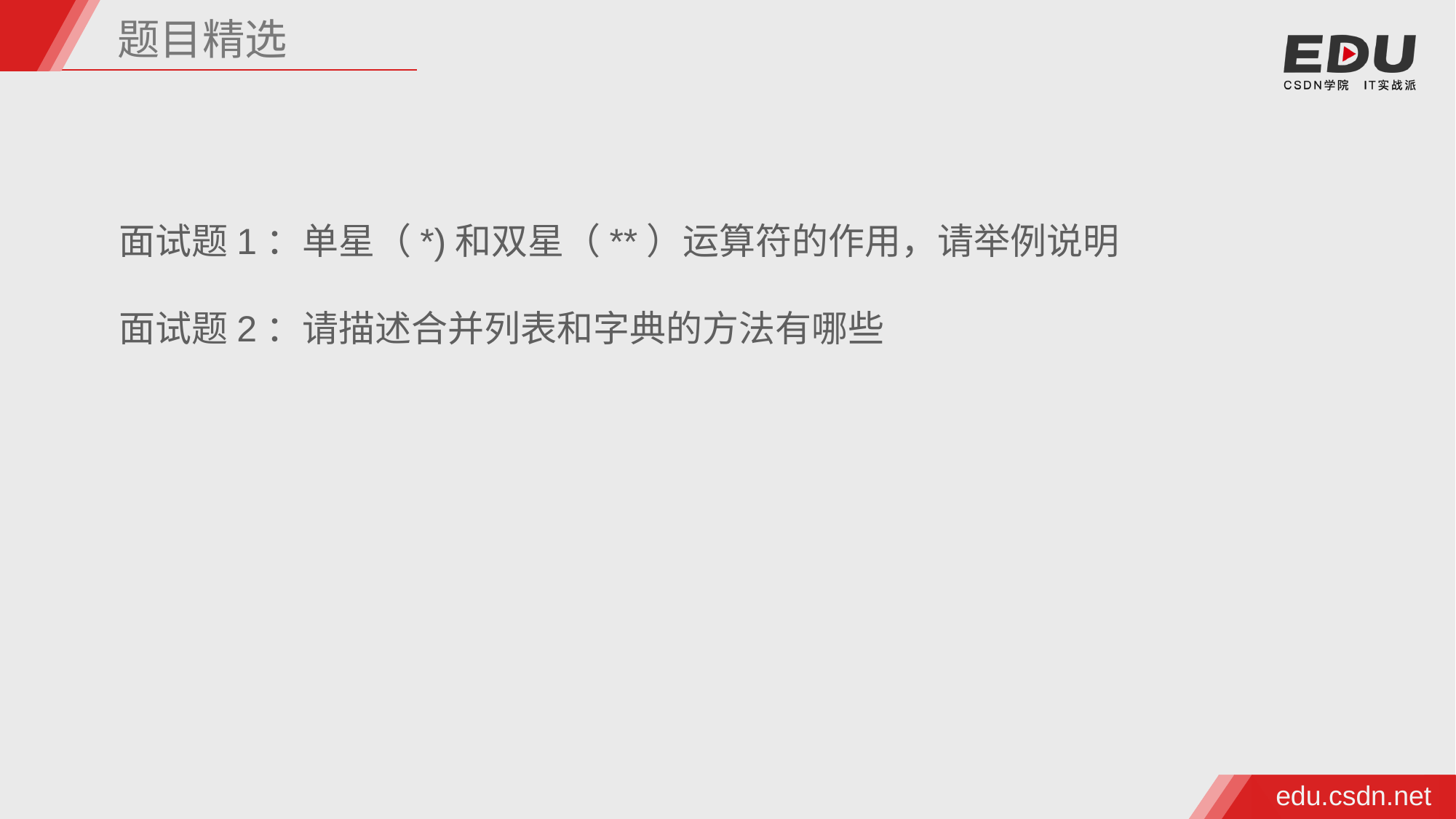

题目精选
面试题1：单星（*)和双星（**）运算符的作用，请举例说明
面试题2：请描述合并列表和字典的方法有哪些
edu.csdn.net